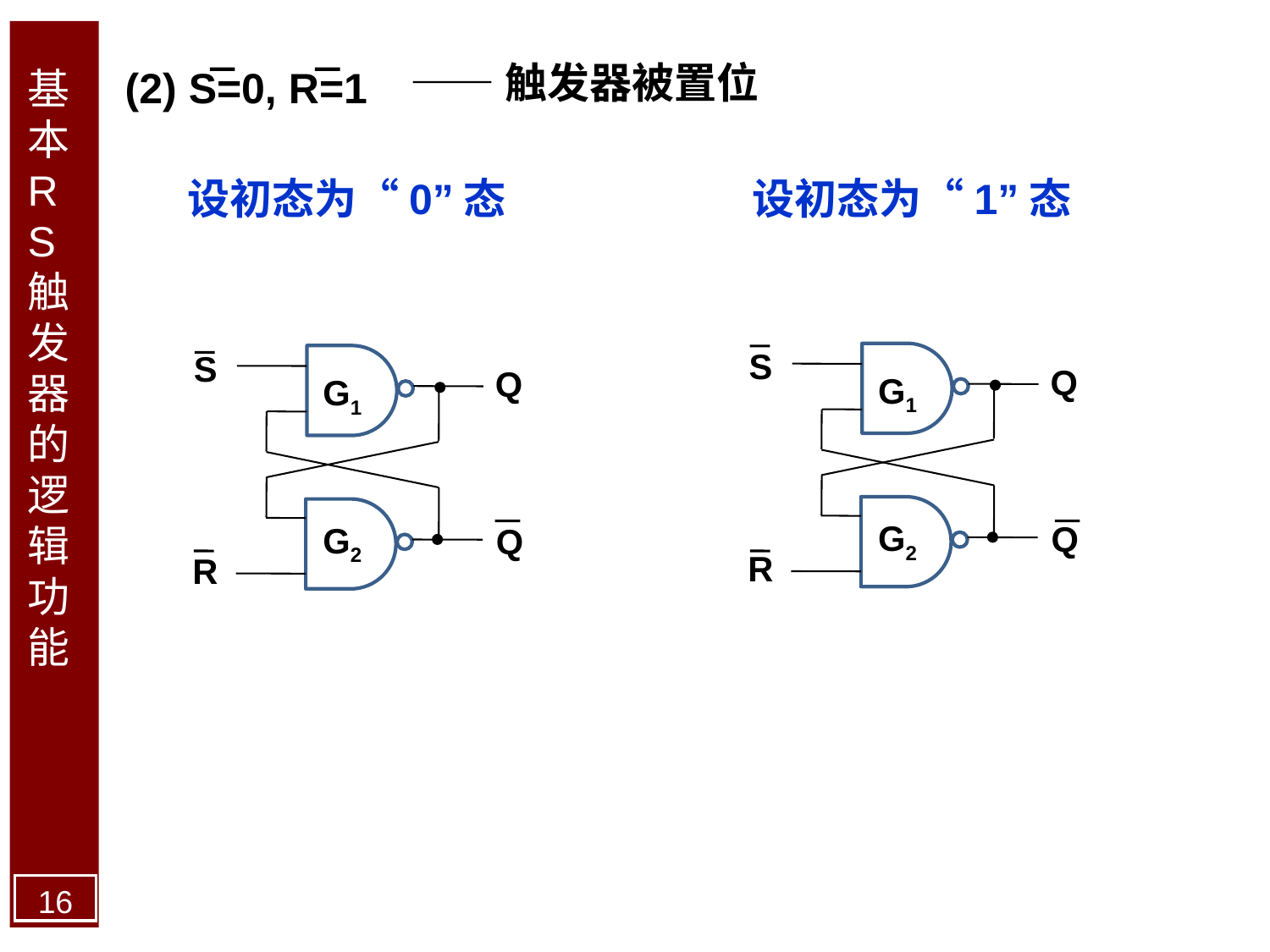

基本RS触发器的逻辑功能
——触发器被置位
(2) S=0, R=1

设初态为“0”态
设初态为“1”态
S

Q
G1

G2
Q

R

S

Q
G1

G2
Q

R

16